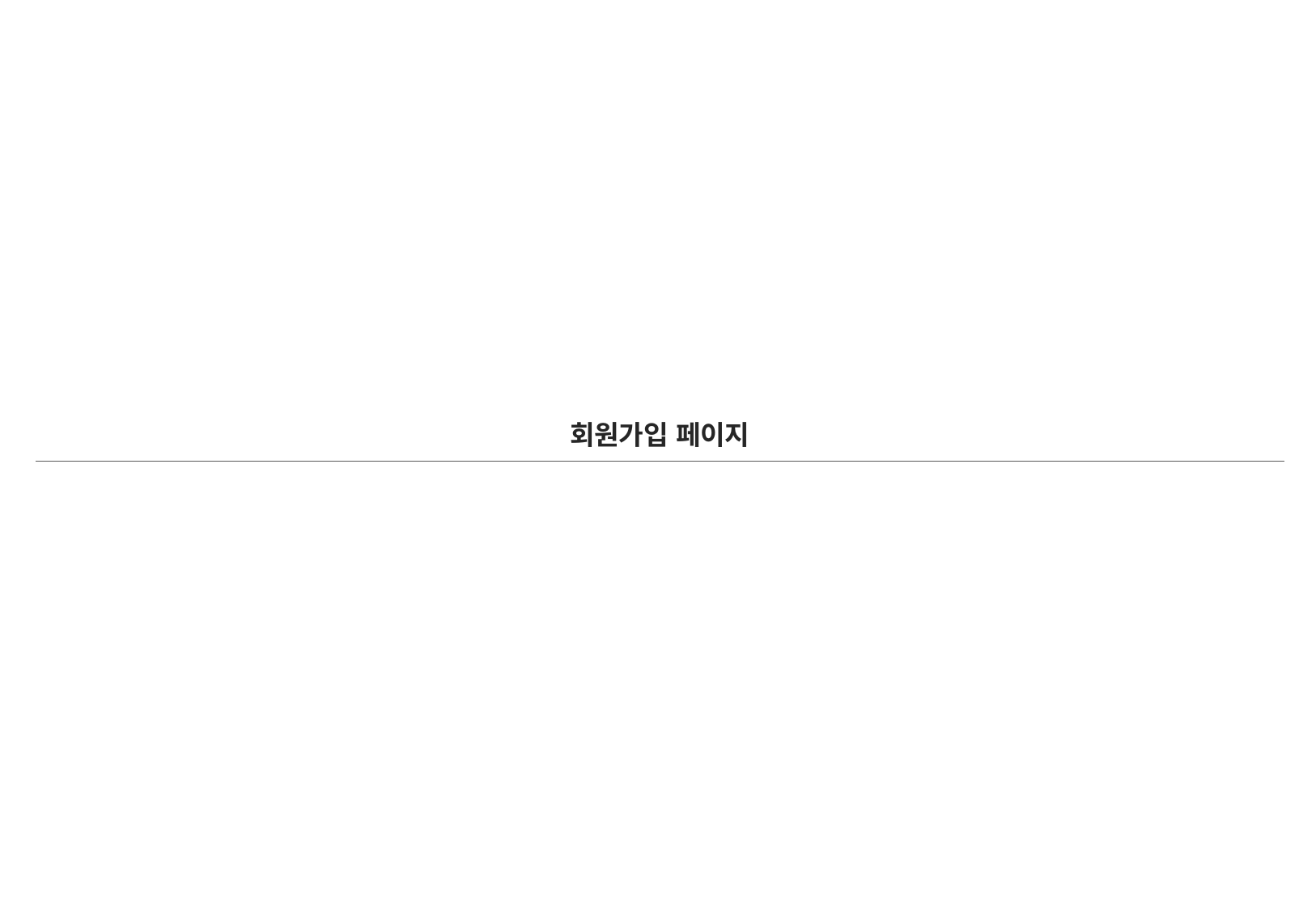

| 회원가입 페이지 |
| --- |
|  |